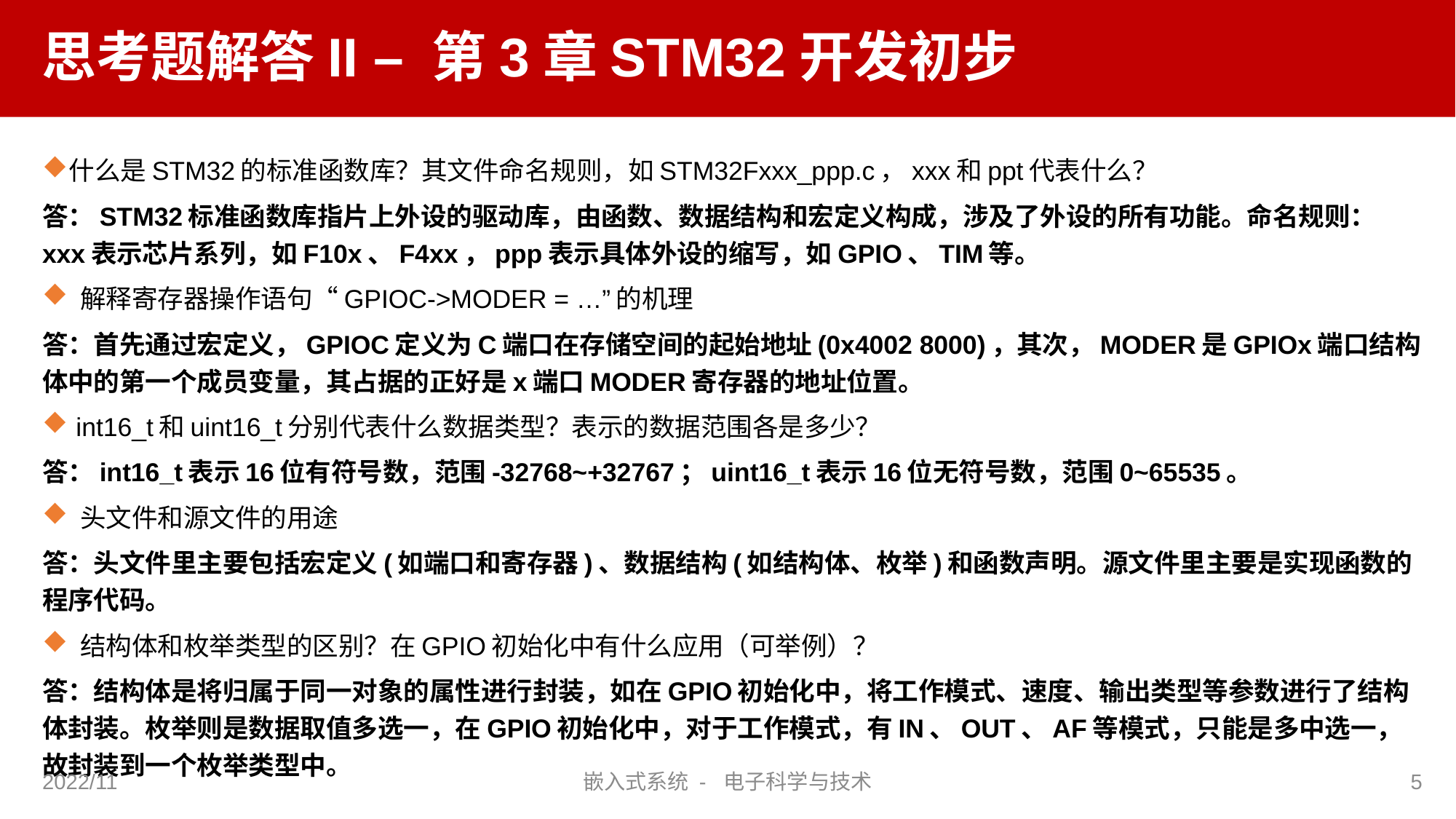

# 思考题解答II – 第3章STM32开发初步
什么是STM32的标准函数库？其文件命名规则，如STM32Fxxx_ppp.c，xxx和ppt代表什么？
答：STM32标准函数库指片上外设的驱动库，由函数、数据结构和宏定义构成，涉及了外设的所有功能。命名规则：xxx表示芯片系列，如F10x、F4xx，ppp表示具体外设的缩写，如GPIO、TIM等。
 解释寄存器操作语句“GPIOC->MODER = …”的机理
答：首先通过宏定义，GPIOC定义为C端口在存储空间的起始地址(0x4002 8000)，其次，MODER是GPIOx端口结构体中的第一个成员变量，其占据的正好是x端口MODER寄存器的地址位置。
 int16_t和uint16_t分别代表什么数据类型？表示的数据范围各是多少？
答：int16_t表示16位有符号数，范围-32768~+32767；uint16_t表示16位无符号数，范围0~65535。
 头文件和源文件的用途
答：头文件里主要包括宏定义(如端口和寄存器)、数据结构(如结构体、枚举)和函数声明。源文件里主要是实现函数的程序代码。
 结构体和枚举类型的区别？在GPIO初始化中有什么应用（可举例）？
答：结构体是将归属于同一对象的属性进行封装，如在GPIO初始化中，将工作模式、速度、输出类型等参数进行了结构体封装。枚举则是数据取值多选一，在GPIO初始化中，对于工作模式，有IN、OUT、AF等模式，只能是多中选一，故封装到一个枚举类型中。

2022/11
嵌入式系统 -  电子科学与技术
5